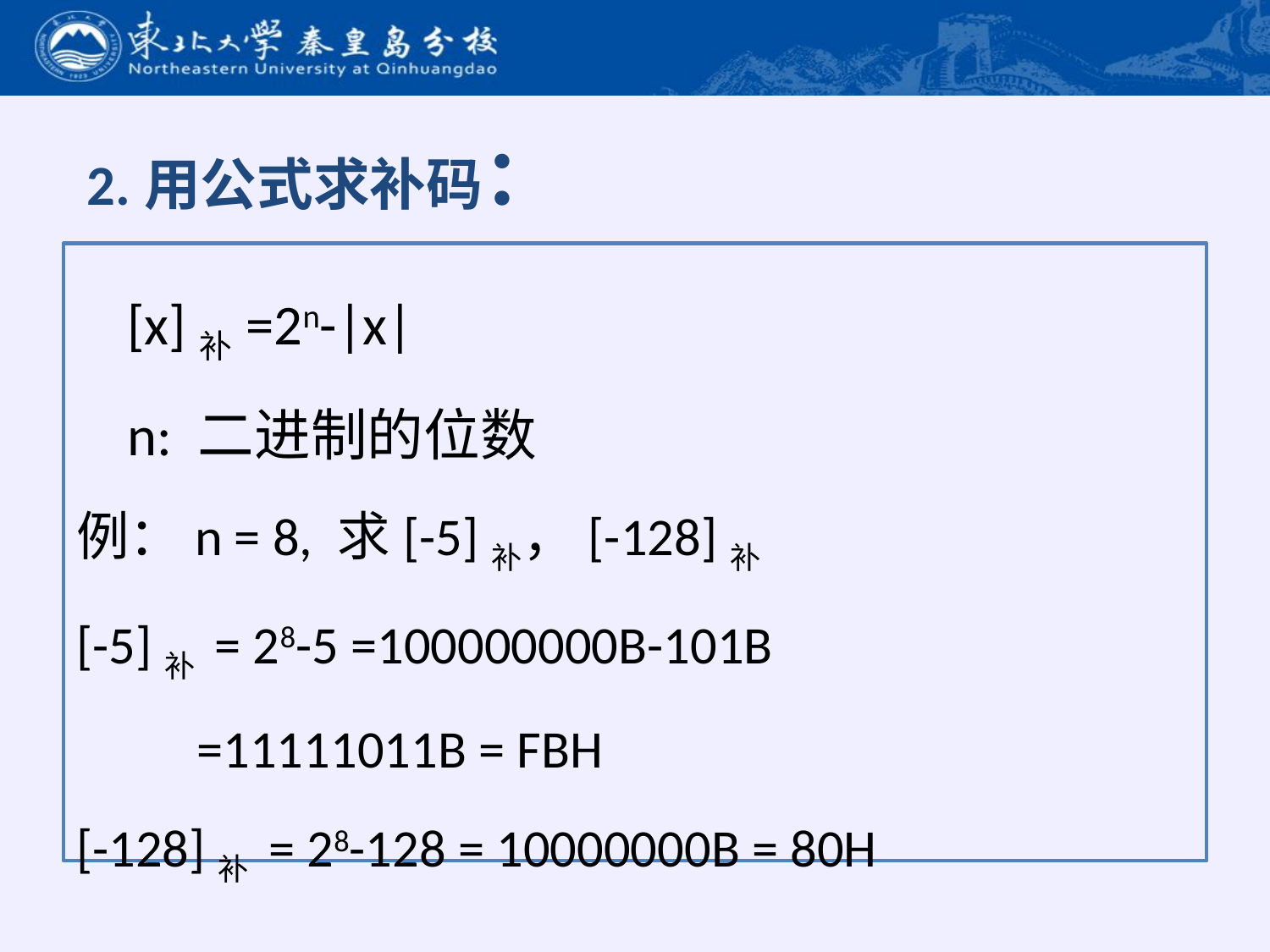

# 2.用公式求补码：
    [x]补=2n-|x|
    n: 二进制的位数
例：n = 8, 求[-5]补，[-128]补
[-5]补 = 28-5 =100000000B-101B
          =11111011B = FBH
[-128]补 = 28-128 = 10000000B = 80H